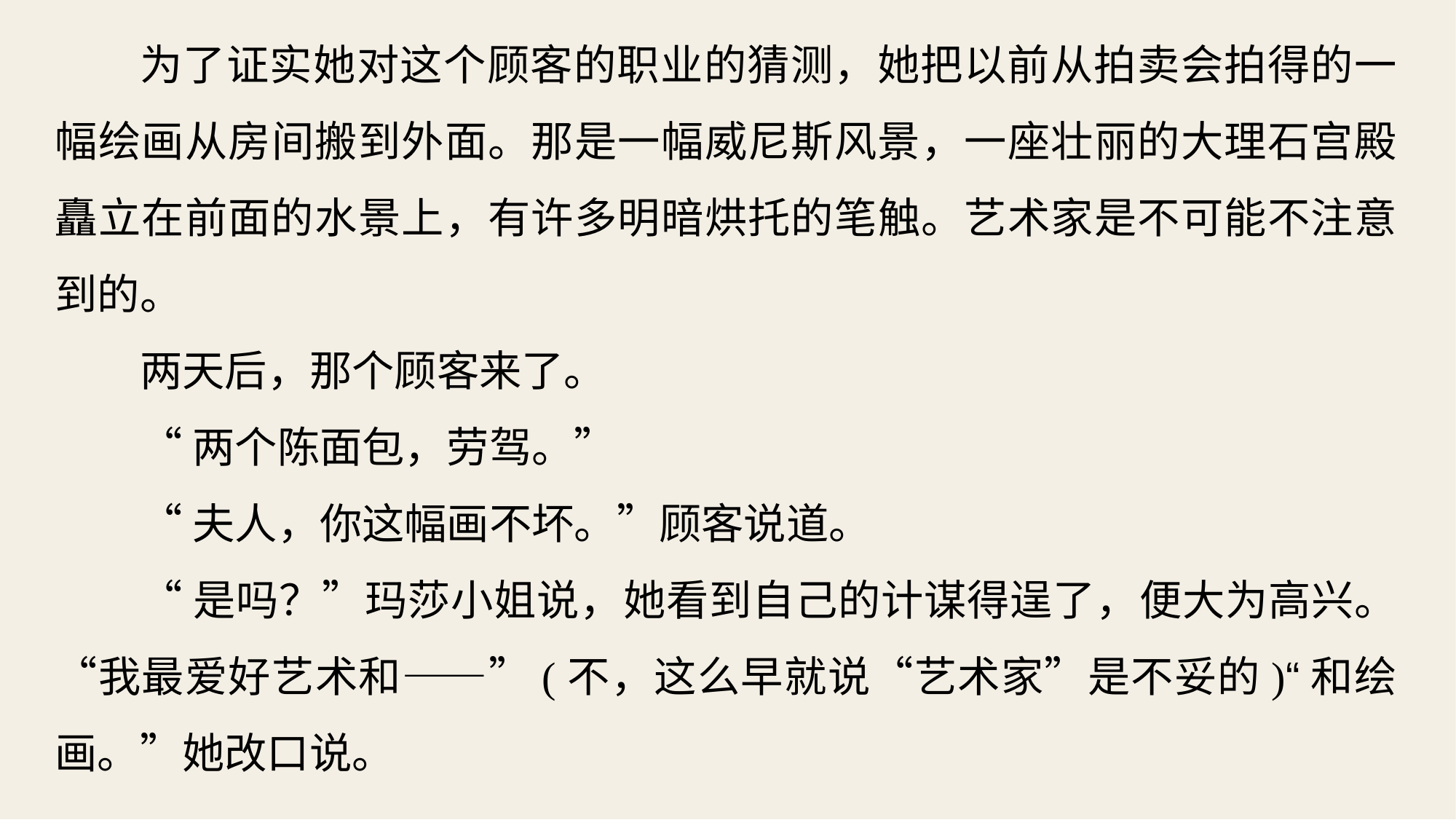

为了证实她对这个顾客的职业的猜测，她把以前从拍卖会拍得的一幅绘画从房间搬到外面。那是一幅威尼斯风景，一座壮丽的大理石宫殿矗立在前面的水景上，有许多明暗烘托的笔触。艺术家是不可能不注意到的。
两天后，那个顾客来了。
“两个陈面包，劳驾。”
“夫人，你这幅画不坏。”顾客说道。
“是吗？”玛莎小姐说，她看到自己的计谋得逞了，便大为高兴。“我最爱好艺术和——”(不，这么早就说“艺术家”是不妥的)“和绘画。”她改口说。